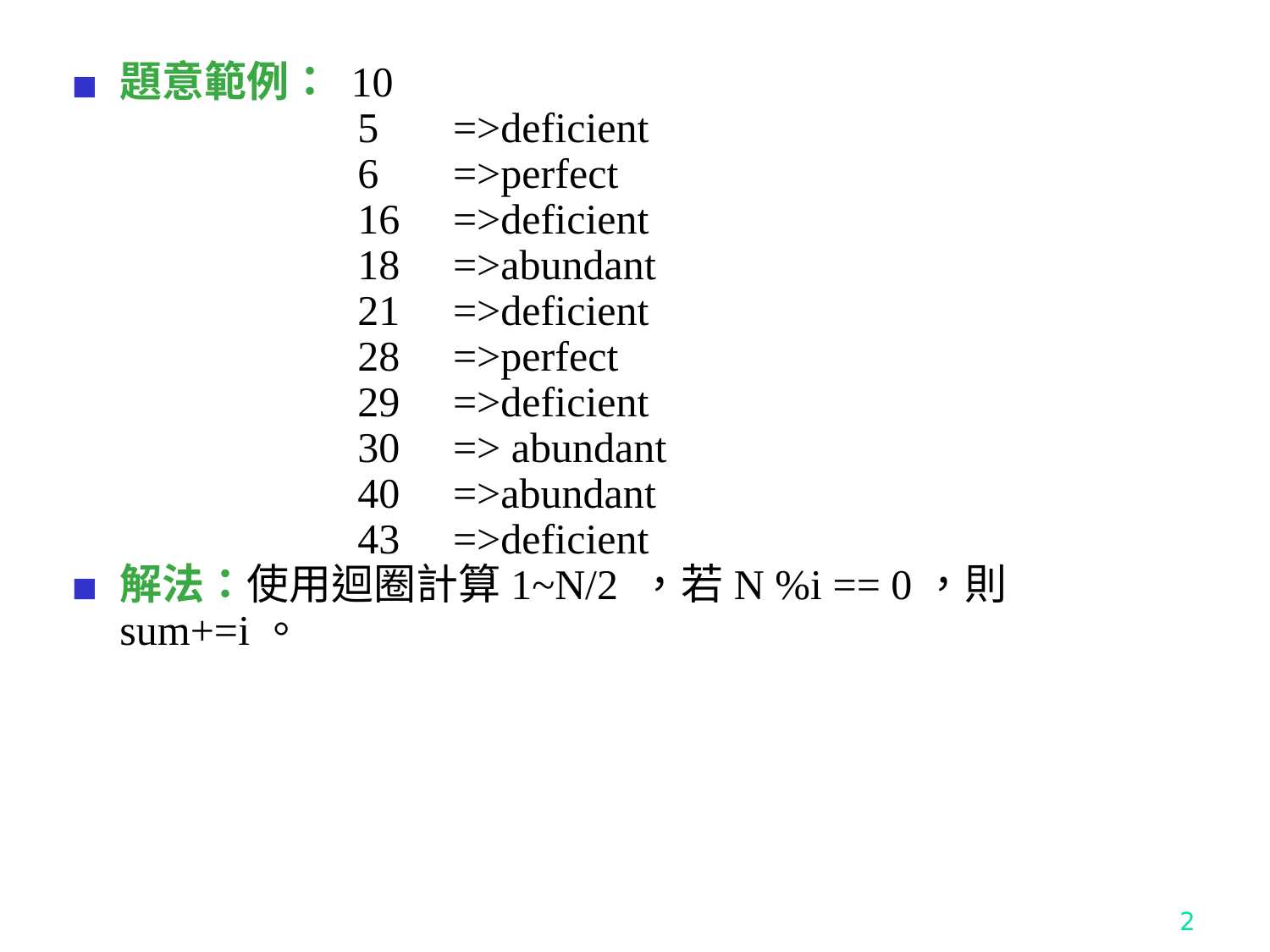

題意範例： 10
		   5       =>deficient
                           6       =>perfect
                           16     =>deficient
                           18     =>abundant
                           21     =>deficient
                           28     =>perfect
                           29     =>deficient
                           30     => abundant
                           40     =>abundant
                           43     =>deficient
解法：使用迴圈計算1~N/2 ，若N %i == 0，則sum+=i。
2